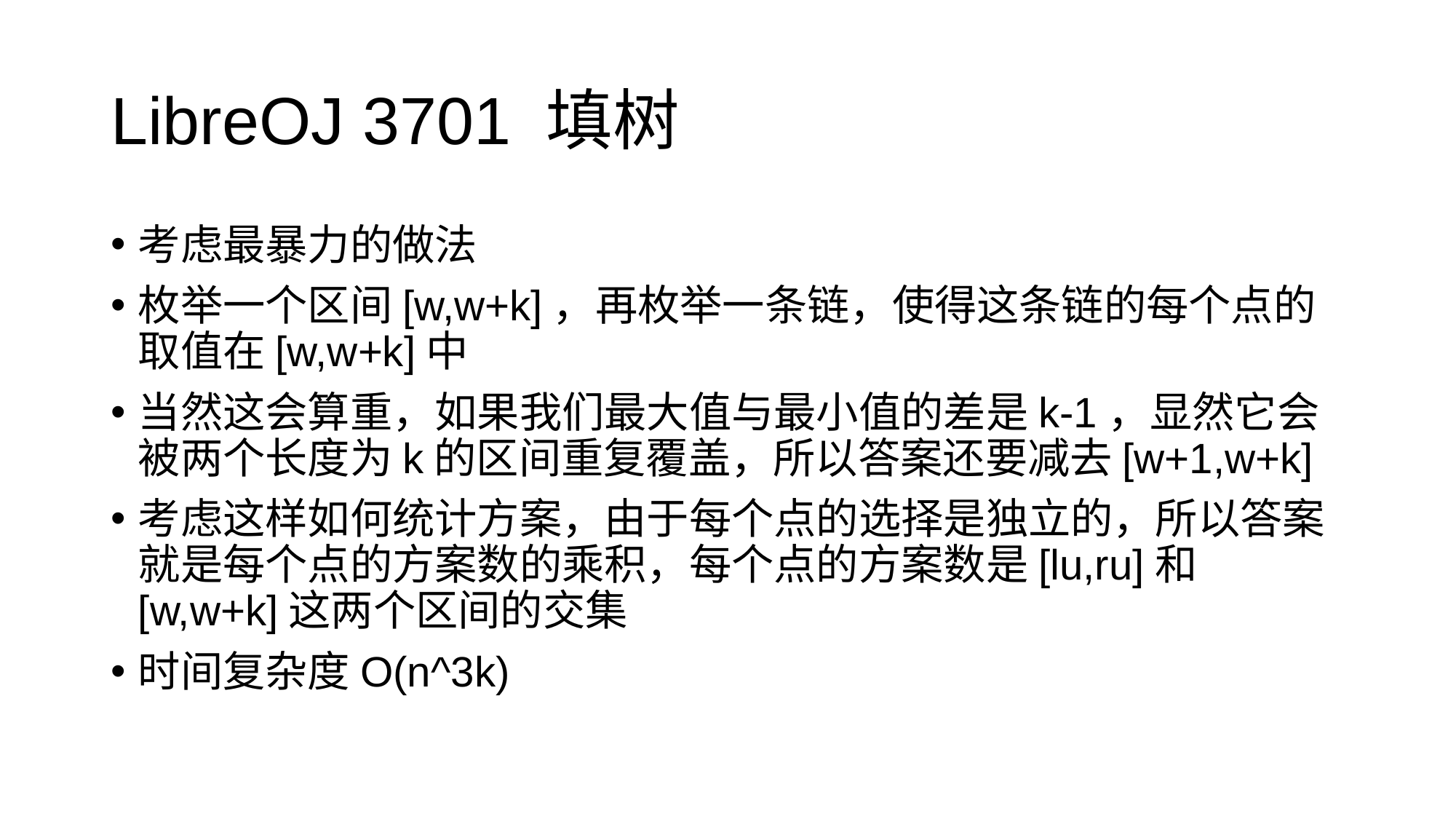

# LibreOJ 3701 填树
考虑最暴力的做法
枚举一个区间[w,w+k]，再枚举一条链，使得这条链的每个点的取值在[w,w+k]中
当然这会算重，如果我们最大值与最小值的差是k-1，显然它会被两个长度为k的区间重复覆盖，所以答案还要减去[w+1,w+k]
考虑这样如何统计方案，由于每个点的选择是独立的，所以答案就是每个点的方案数的乘积，每个点的方案数是[lu,ru]和[w,w+k]这两个区间的交集
时间复杂度O(n^3k)